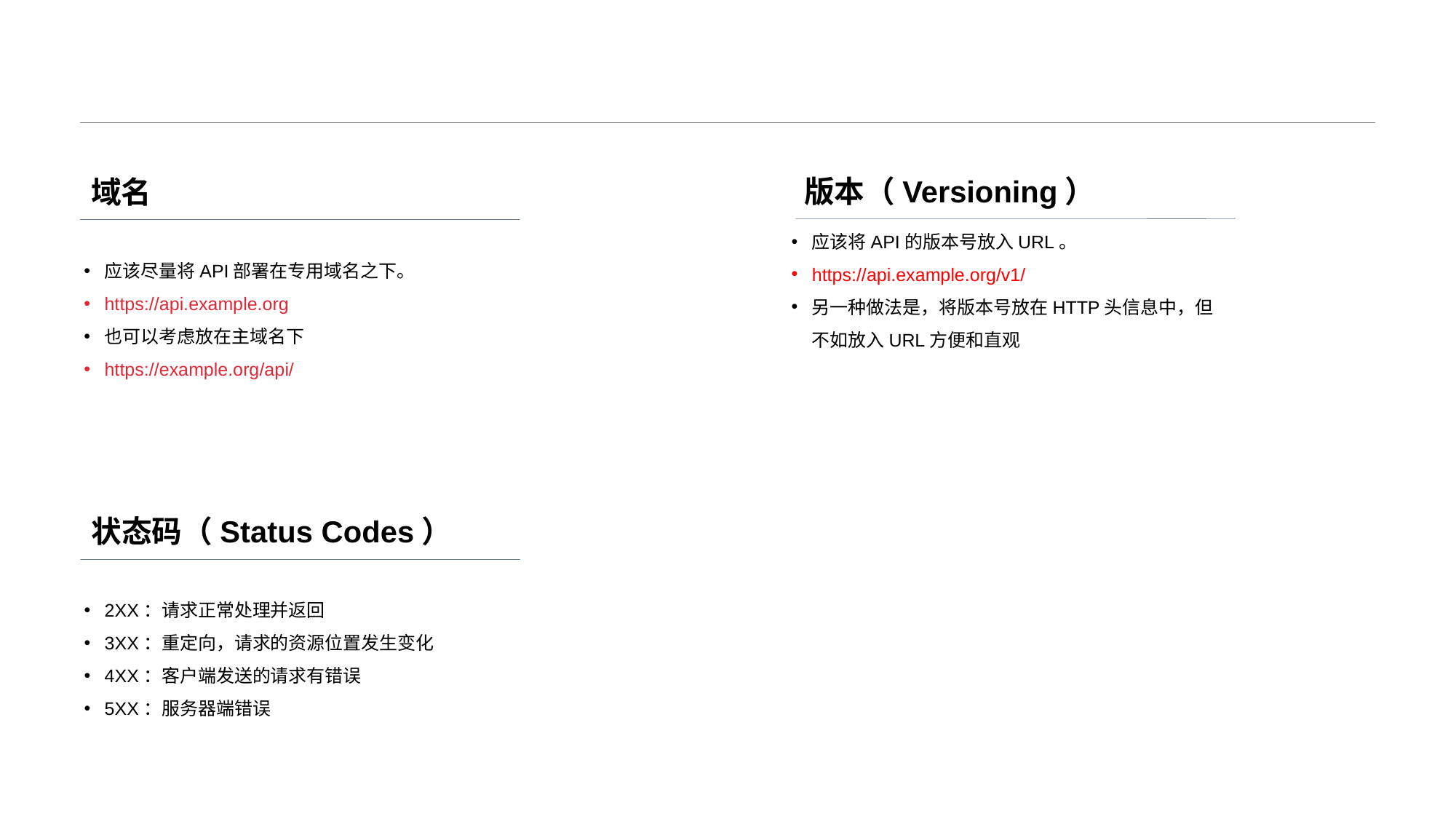

域名
版本（Versioning）
应该将API的版本号放入URL。
https://api.example.org/v1/
另一种做法是，将版本号放在HTTP头信息中，但不如放入URL方便和直观

应该尽量将API部署在专用域名之下。
https://api.example.org
也可以考虑放在主域名下
https://example.org/api/
状态码（Status Codes）
2XX：请求正常处理并返回
3XX：重定向，请求的资源位置发生变化
4XX：客户端发送的请求有错误
5XX：服务器端错误